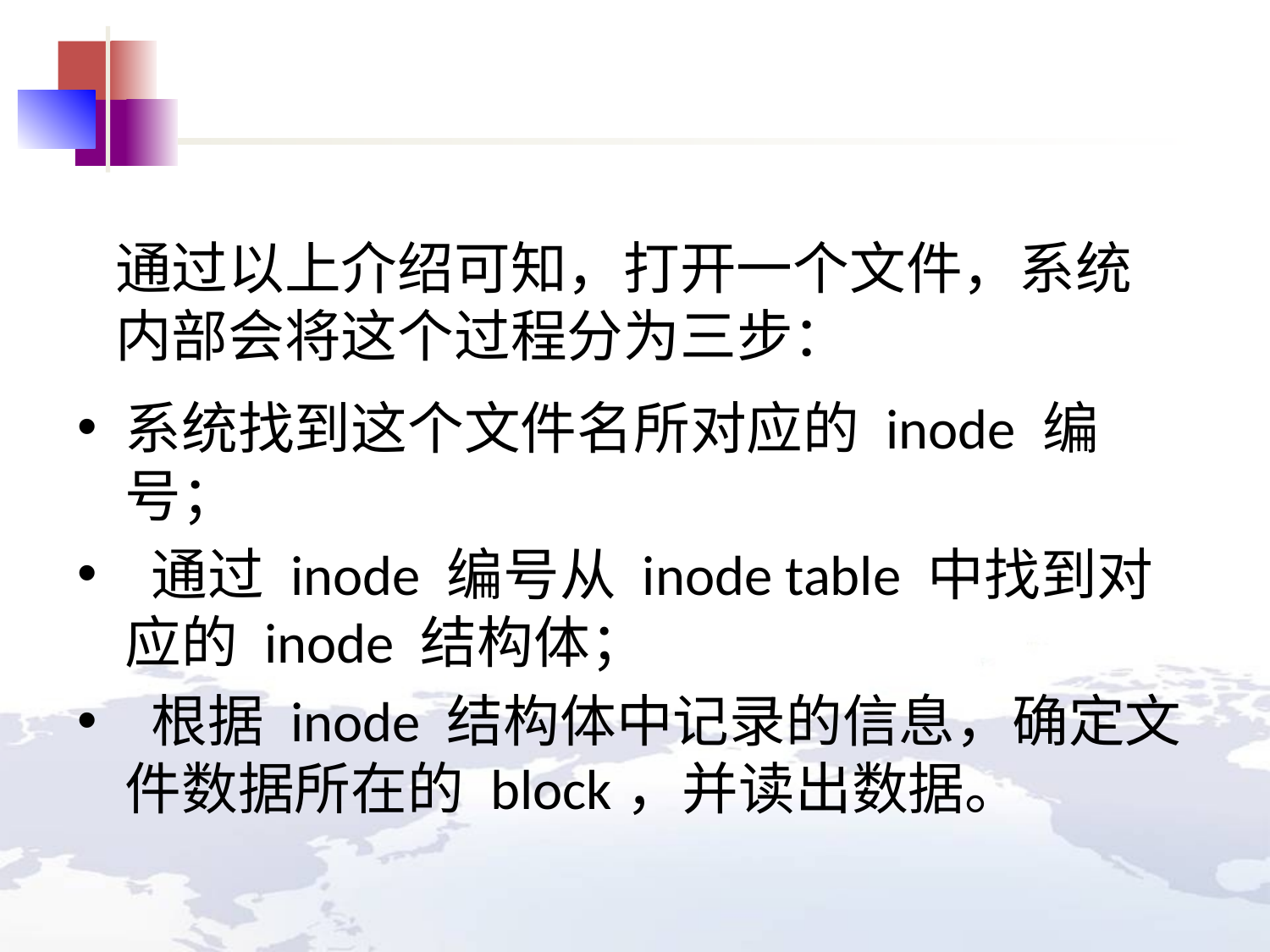

通过以上介绍可知，打开一个文件，系统内部会将这个过程分为三步：
系统找到这个文件名所对应的 inode 编号；
 通过 inode 编号从 inode table 中找到对应的 inode 结构体；
 根据 inode 结构体中记录的信息，确定文件数据所在的 block，并读出数据。